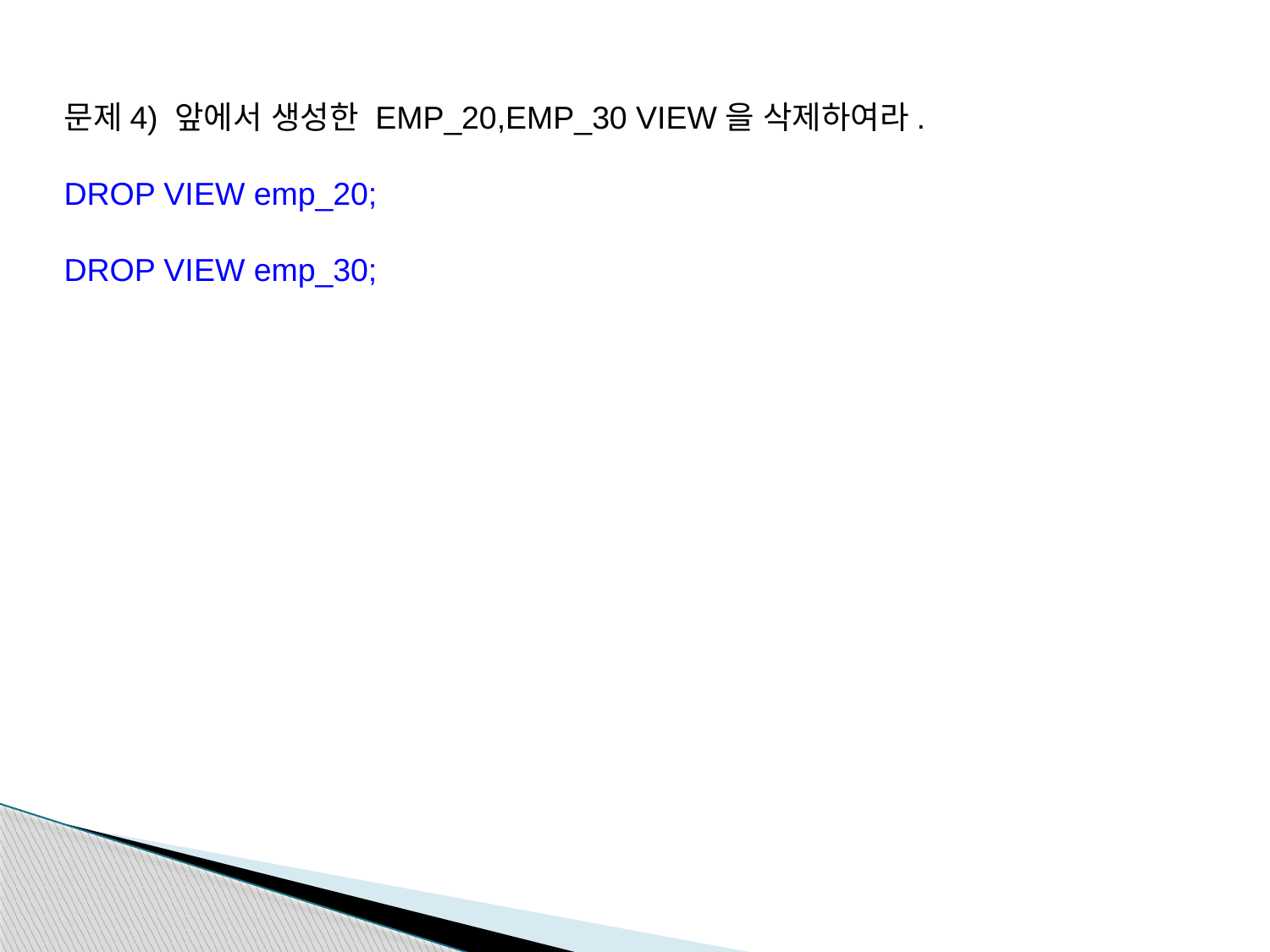

문제4) 앞에서 생성한 EMP_20,EMP_30 VIEW을 삭제하여라.

DROP VIEW emp_20;

DROP VIEW emp_30;